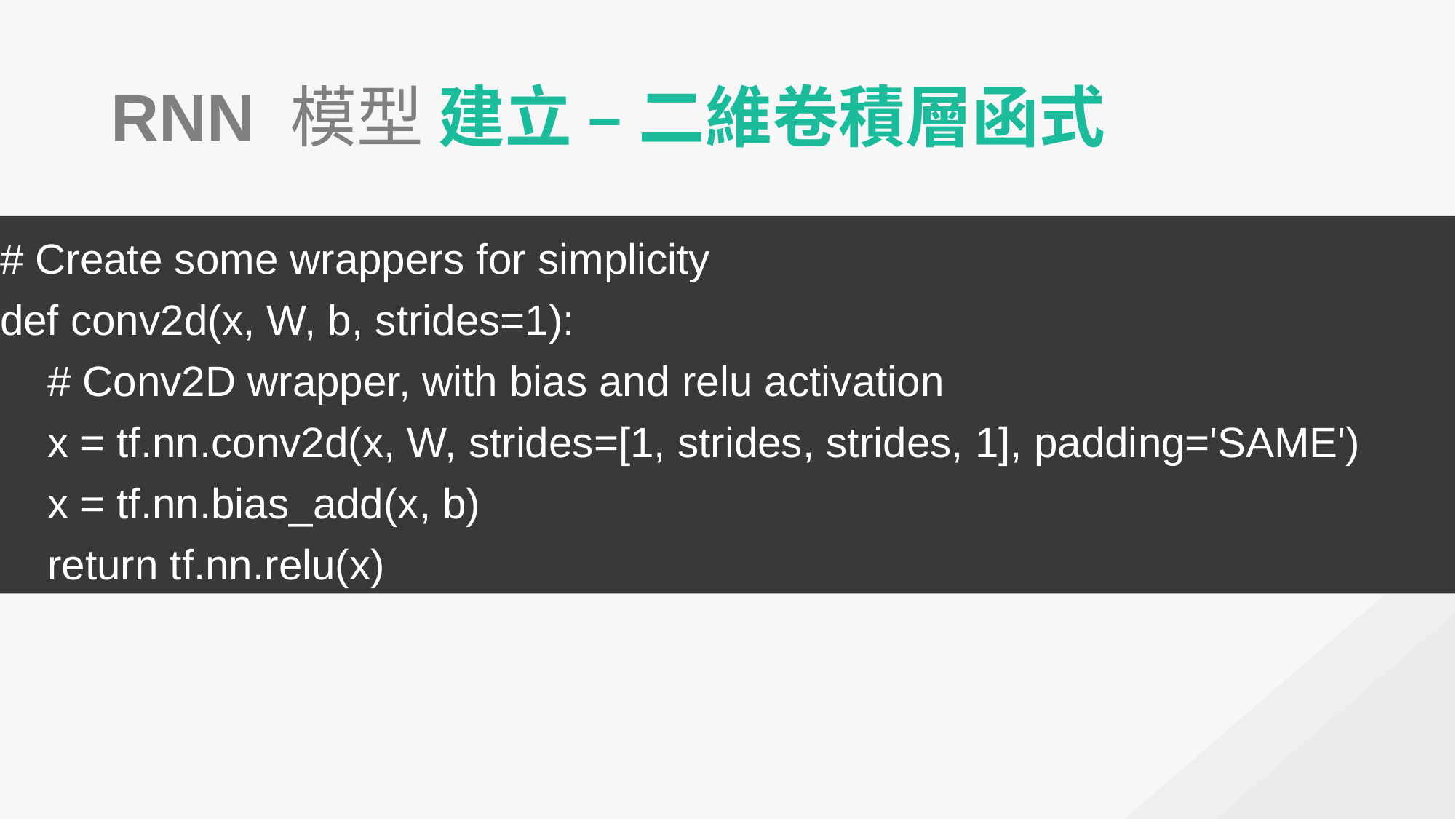

RNN 模型 建立 – 二維卷積層函式
# Create some wrappers for simplicity
def conv2d(x, W, b, strides=1):
    # Conv2D wrapper, with bias and relu activation
    x = tf.nn.conv2d(x, W, strides=[1, strides, strides, 1], padding='SAME')
    x = tf.nn.bias_add(x, b)
    return tf.nn.relu(x)